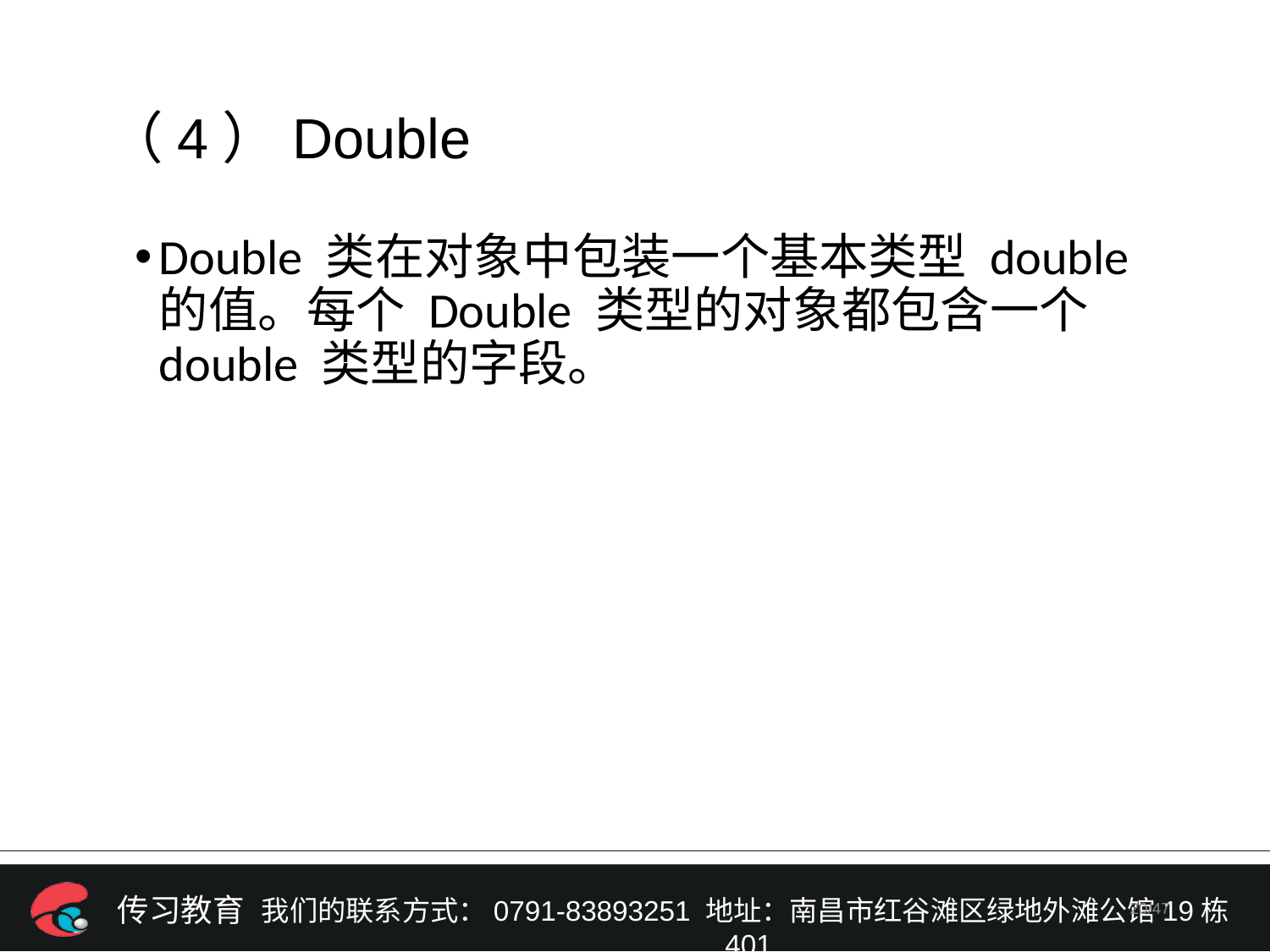

（4）Double
Double 类在对象中包装一个基本类型 double 的值。每个 Double 类型的对象都包含一个 double 类型的字段。
20/47